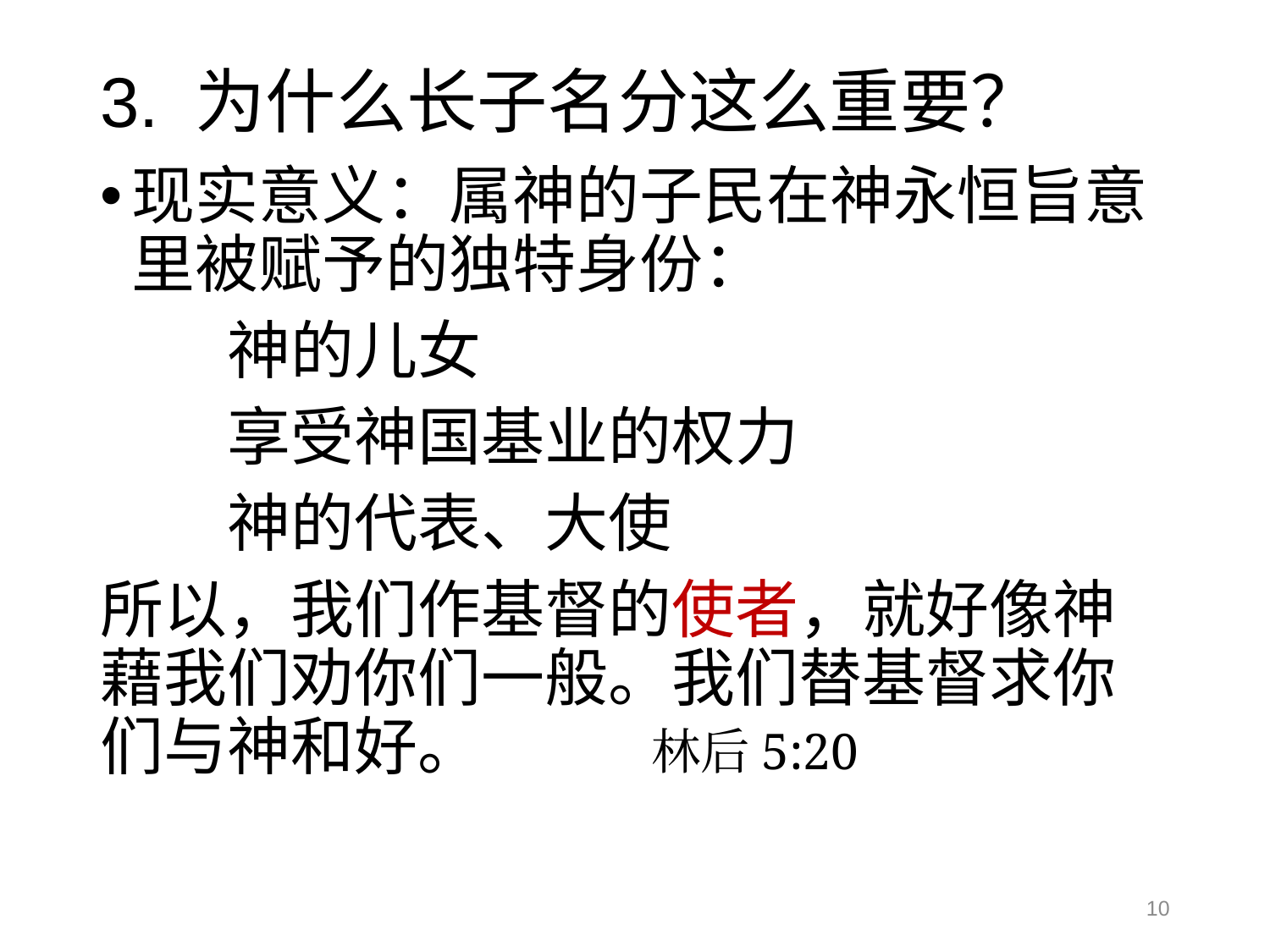

# 3. 为什么长子名分这么重要？
现实意义：属神的子民在神永恒旨意里被赋予的独特身份：
	神的儿女
	享受神国基业的权力
	神的代表、大使
所以，我们作基督的使者，就好像神藉我们劝你们一般。我们替基督求你们与神和好。            林后5:20
10